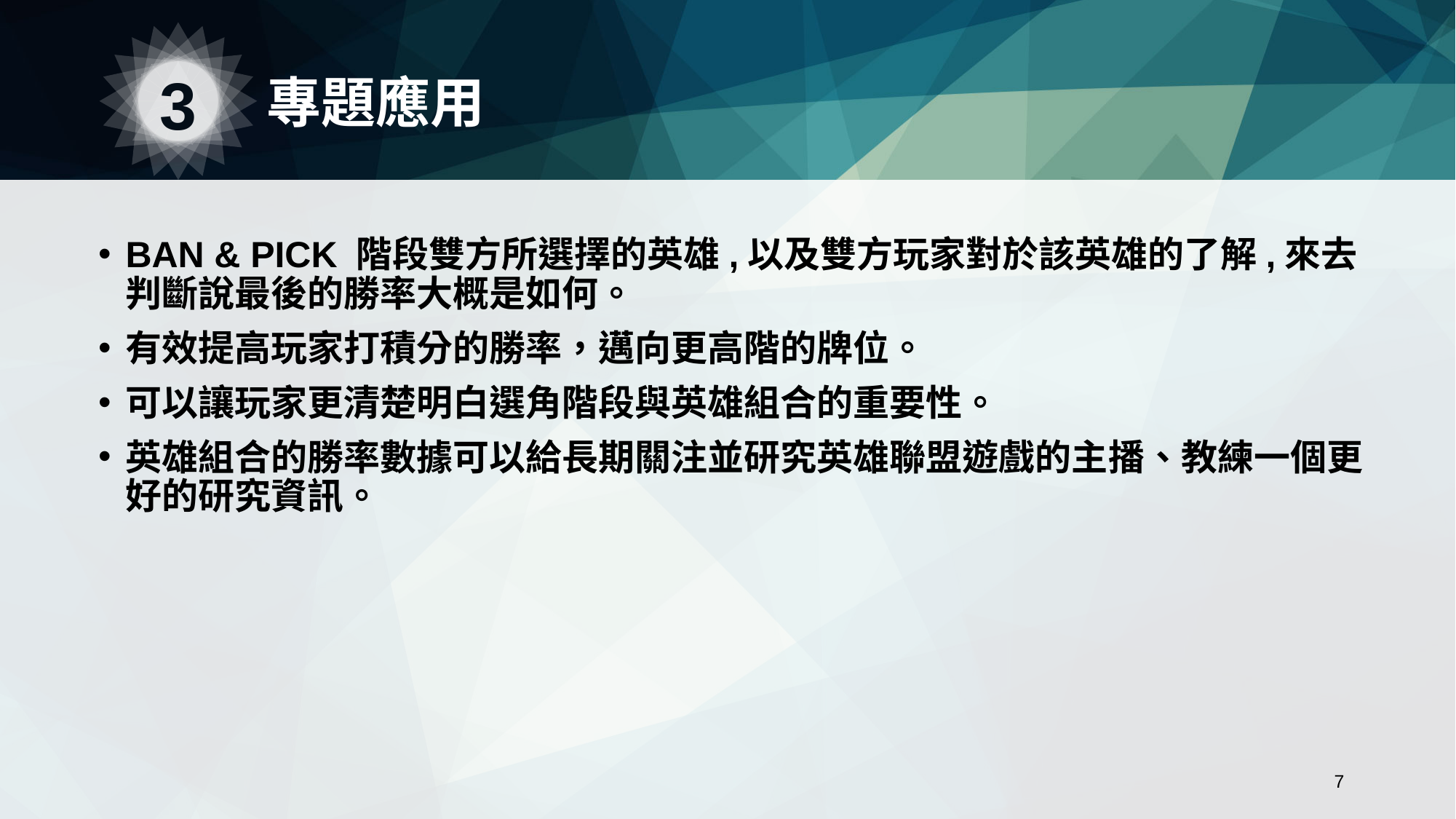

3
專題應用
BAN & PICK 階段雙方所選擇的英雄,以及雙方玩家對於該英雄的了解,來去判斷說最後的勝率大概是如何。
有效提高玩家打積分的勝率，邁向更高階的牌位。
可以讓玩家更清楚明白選角階段與英雄組合的重要性。
英雄組合的勝率數據可以給長期關注並研究英雄聯盟遊戲的主播、教練一個更好的研究資訊。

7